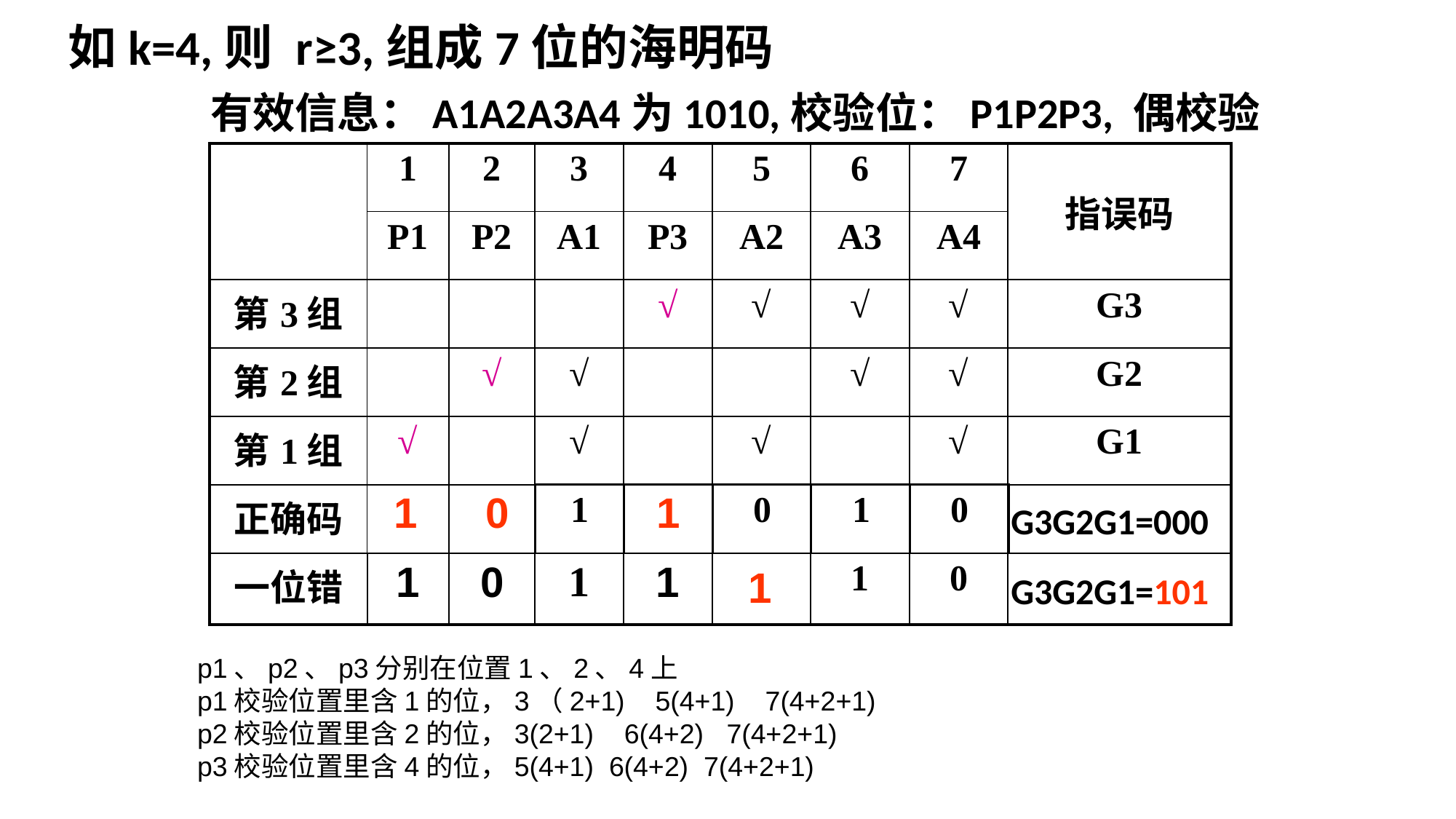

如k=4,则 r≥3,组成7位的海明码
有效信息：A1A2A3A4为1010,校验位：P1P2P3, 偶校验
|  | 1 | 2 | 3 | 4 | 5 | 6 | 7 | 指误码 |
| --- | --- | --- | --- | --- | --- | --- | --- | --- |
|  | P1 | P2 | A1 | P3 | A2 | A3 | A4 |  |
| 第3组 |  |  |  | √ | √ | √ | √ | G3 |
| 第2组 |  | √ | √ |  |  | √ | √ | G2 |
| 第1组 | √ |  | √ |  | √ |  | √ | G1 |
| 正确码 |  |  |  |  |  |  |  |  |
| 一位错 |  |  |  |  |  |  |  |  |
1
0
1
| 1 |  | 0 | 1 | 0 |
| --- | --- | --- | --- | --- |
G3G2G1=000
| 1 | 0 | 1 | 1 | 0 | 1 | 0 |
| --- | --- | --- | --- | --- | --- | --- |
1
G3G2G1=101
p1、p2、p3分别在位置1、2、4上
p1校验位置里含1的位，3（2+1)    5(4+1)    7(4+2+1)
p2校验位置里含2的位，3(2+1)    6(4+2)   7(4+2+1)
p3校验位置里含4的位，5(4+1)  6(4+2)  7(4+2+1)